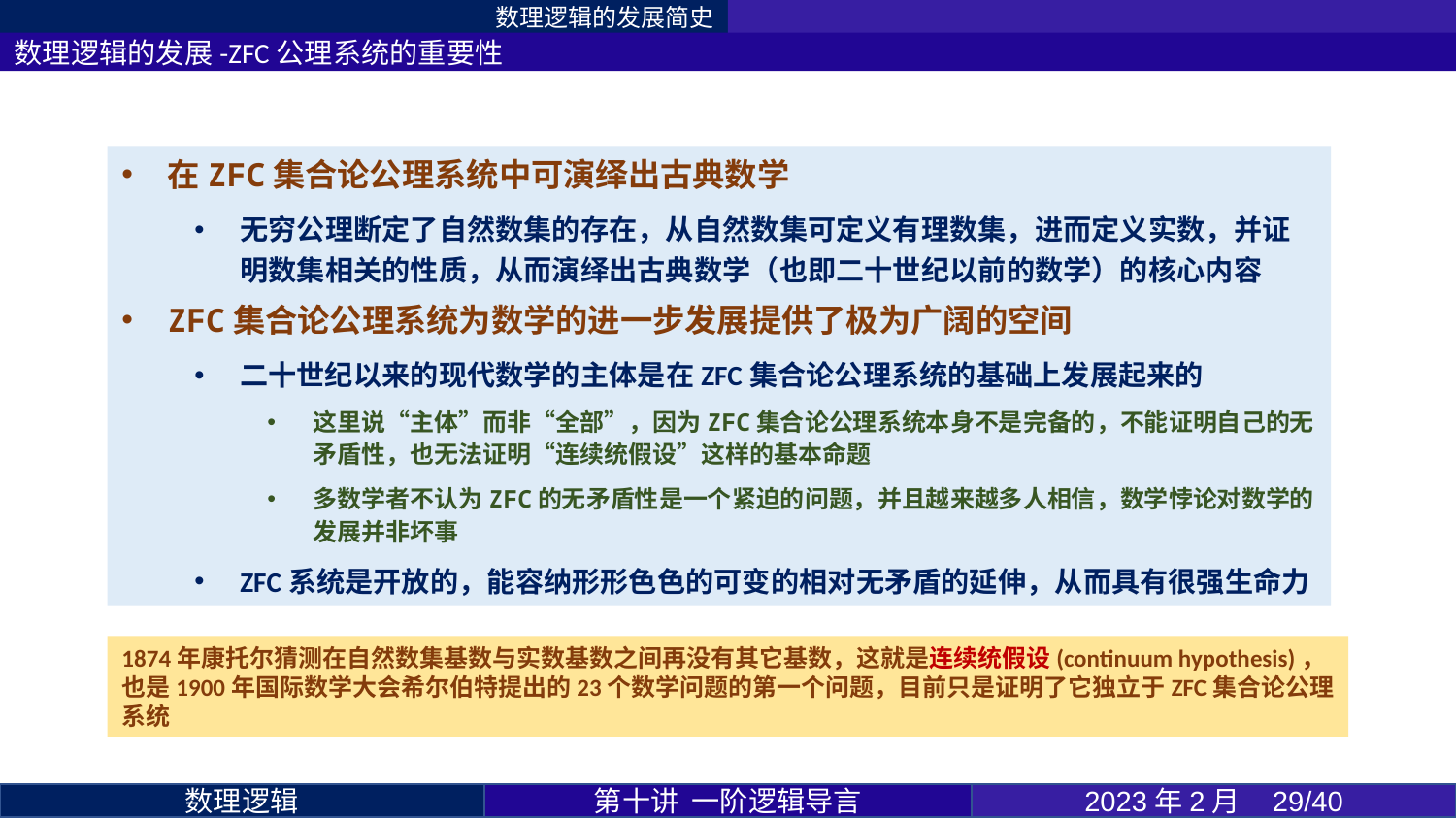

数理逻辑的发展简史
数理逻辑的发展-ZFC公理系统的重要性
在ZFC集合论公理系统中可演绎出古典数学
无穷公理断定了自然数集的存在，从自然数集可定义有理数集，进而定义实数，并证明数集相关的性质，从而演绎出古典数学（也即二十世纪以前的数学）的核心内容
ZFC集合论公理系统为数学的进一步发展提供了极为广阔的空间
二十世纪以来的现代数学的主体是在ZFC集合论公理系统的基础上发展起来的
这里说“主体”而非“全部”，因为ZFC集合论公理系统本身不是完备的，不能证明自己的无矛盾性，也无法证明“连续统假设”这样的基本命题
多数学者不认为ZFC的无矛盾性是一个紧迫的问题，并且越来越多人相信，数学悖论对数学的发展并非坏事
ZFC系统是开放的，能容纳形形色色的可变的相对无矛盾的延伸，从而具有很强生命力
1874年康托尔猜测在自然数集基数与实数基数之间再没有其它基数，这就是连续统假设(continuum hypothesis)，也是1900年国际数学大会希尔伯特提出的23个数学问题的第一个问题，目前只是证明了它独立于ZFC集合论公理系统
第十讲  一阶逻辑导言
2023年2月    29/40
数理逻辑